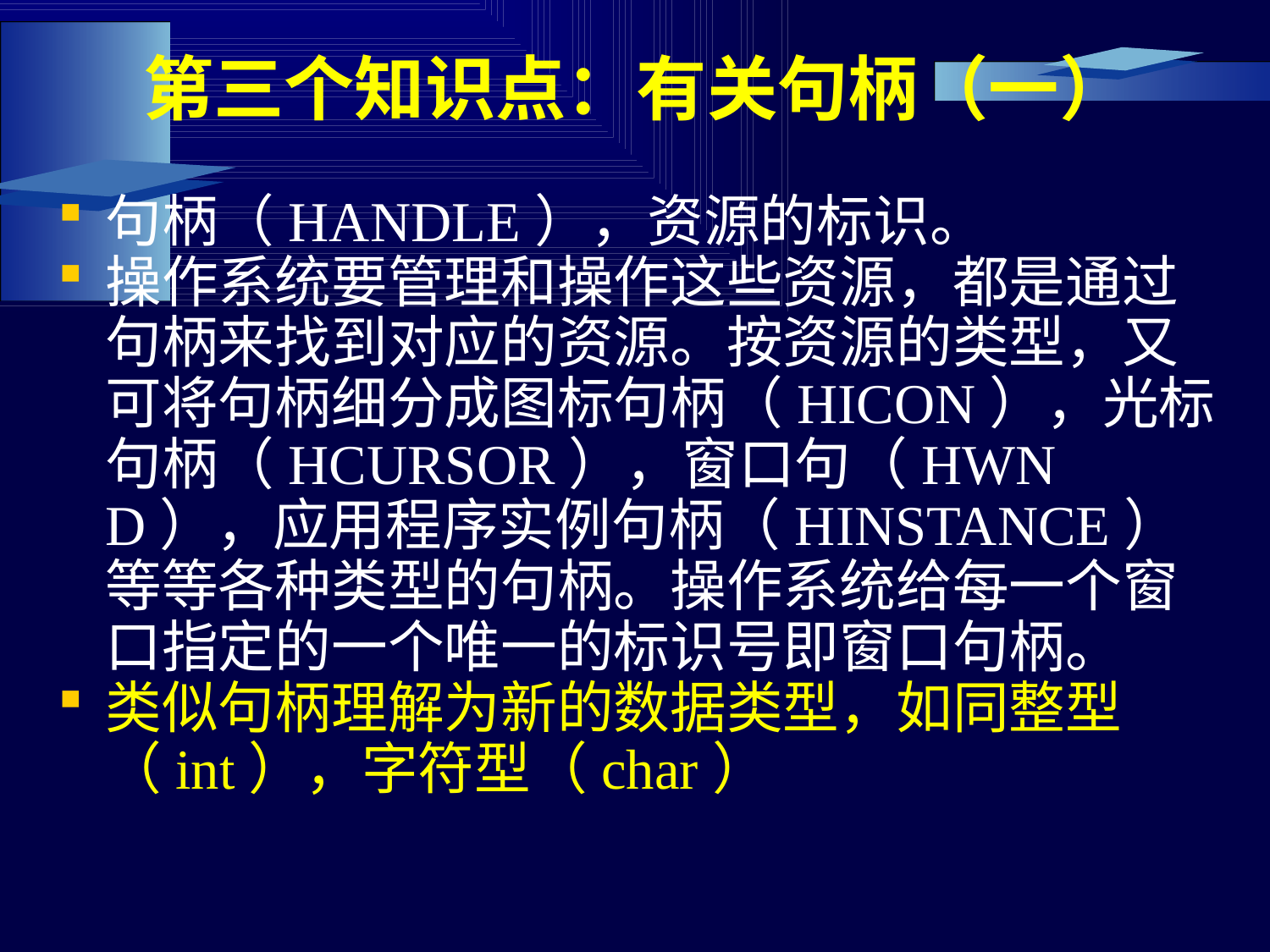

# 第三个知识点：有关句柄（一）
句柄（HANDLE），资源的标识。
操作系统要管理和操作这些资源，都是通过句柄来找到对应的资源。按资源的类型，又可将句柄细分成图标句柄（HICON），光标句柄（HCURSOR），窗口句（HWND），应用程序实例句柄（HINSTANCE）等等各种类型的句柄。操作系统给每一个窗口指定的一个唯一的标识号即窗口句柄。
类似句柄理解为新的数据类型，如同整型（int），字符型（char）